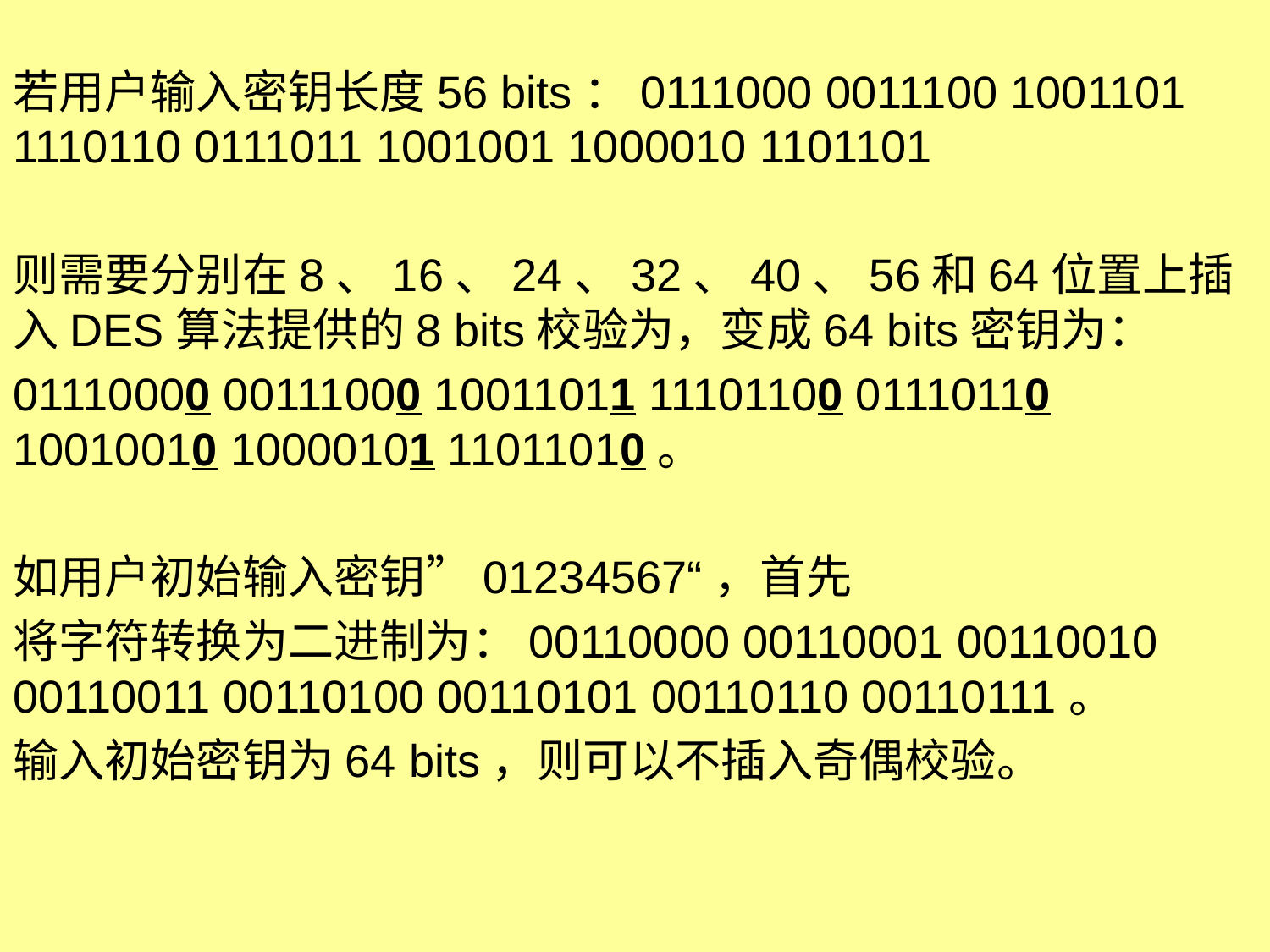

若用户输入密钥长度56 bits：0111000 0011100 1001101 1110110 0111011 1001001 1000010 1101101

则需要分别在8、16、24、32、40、56和64位置上插入DES算法提供的8 bits校验为，变成64 bits密钥为：
01110000 00111000 10011011 11101100 01110110 10010010 10000101 11011010。

如用户初始输入密钥”01234567“，首先
将字符转换为二进制为：00110000 00110001 00110010 00110011 00110100 00110101 00110110 00110111。
输入初始密钥为64 bits，则可以不插入奇偶校验。